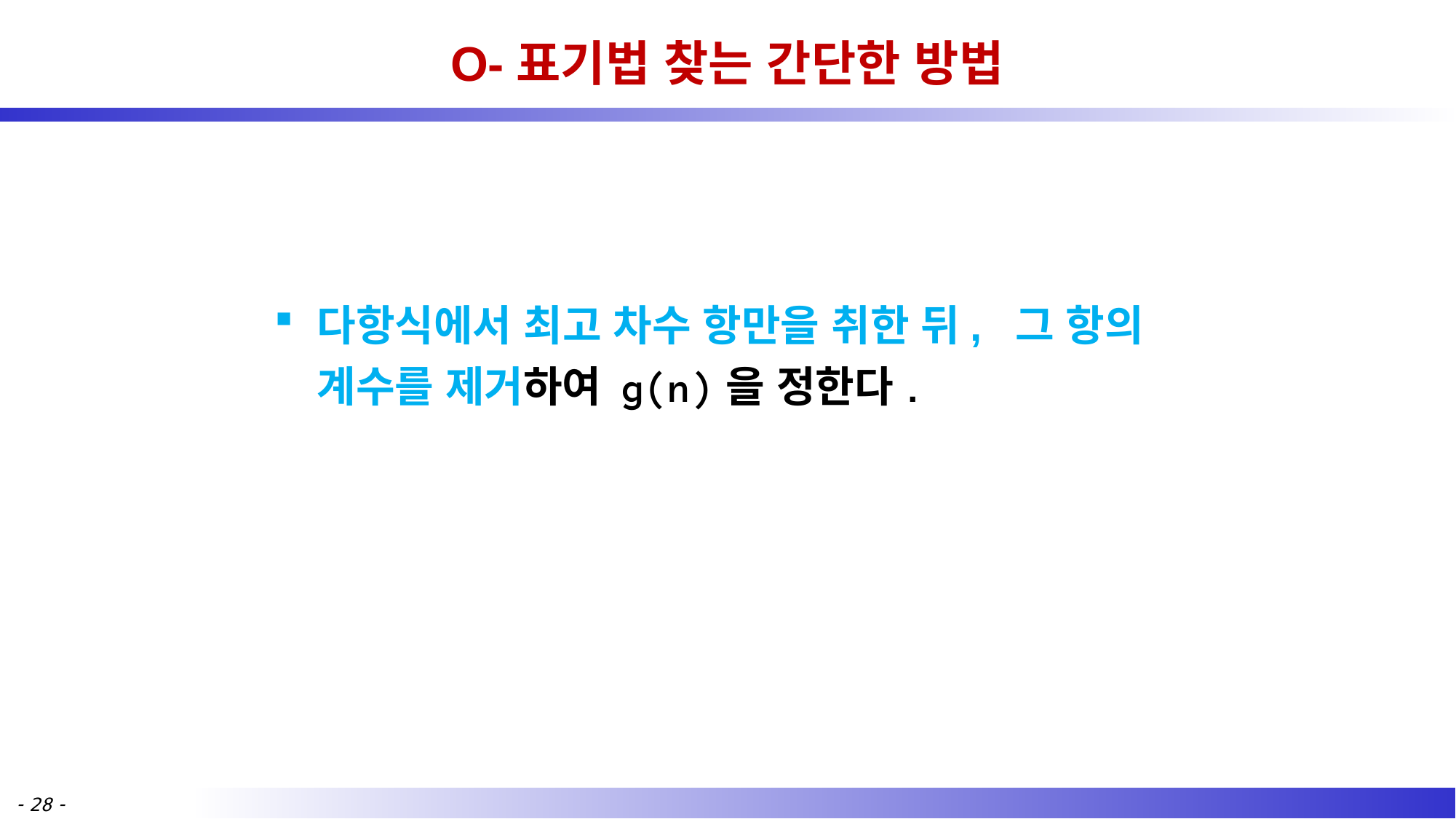

# O-표기법 찾는 간단한 방법
다항식에서 최고 차수 항만을 취한 뒤, 그 항의 계수를 제거하여 g(n)을 정한다.
- 28 -